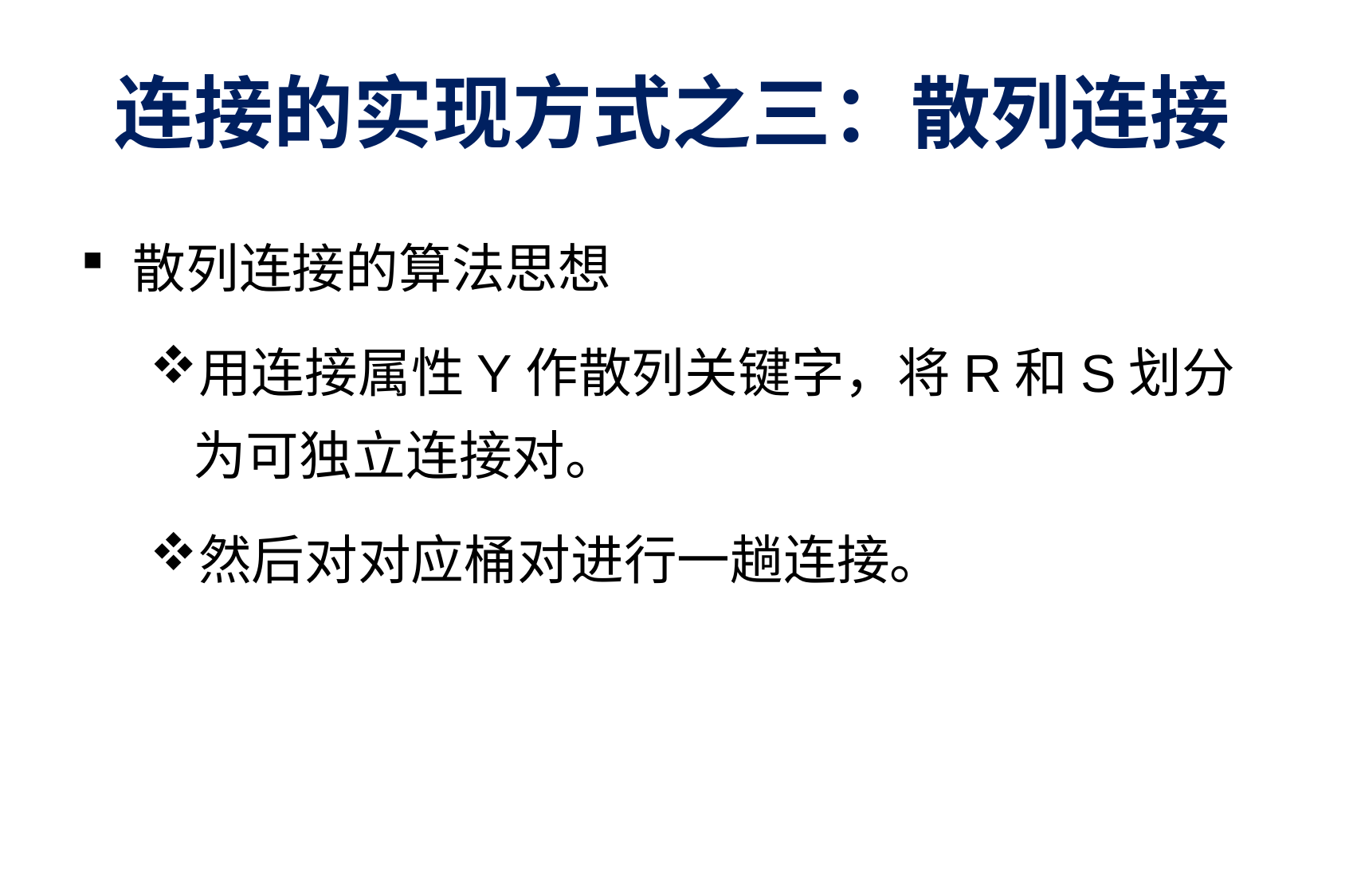

# 连接的实现方式之三：散列连接
散列连接的算法思想
用连接属性Y作散列关键字，将R和S划分为可独立连接对。
然后对对应桶对进行一趟连接。